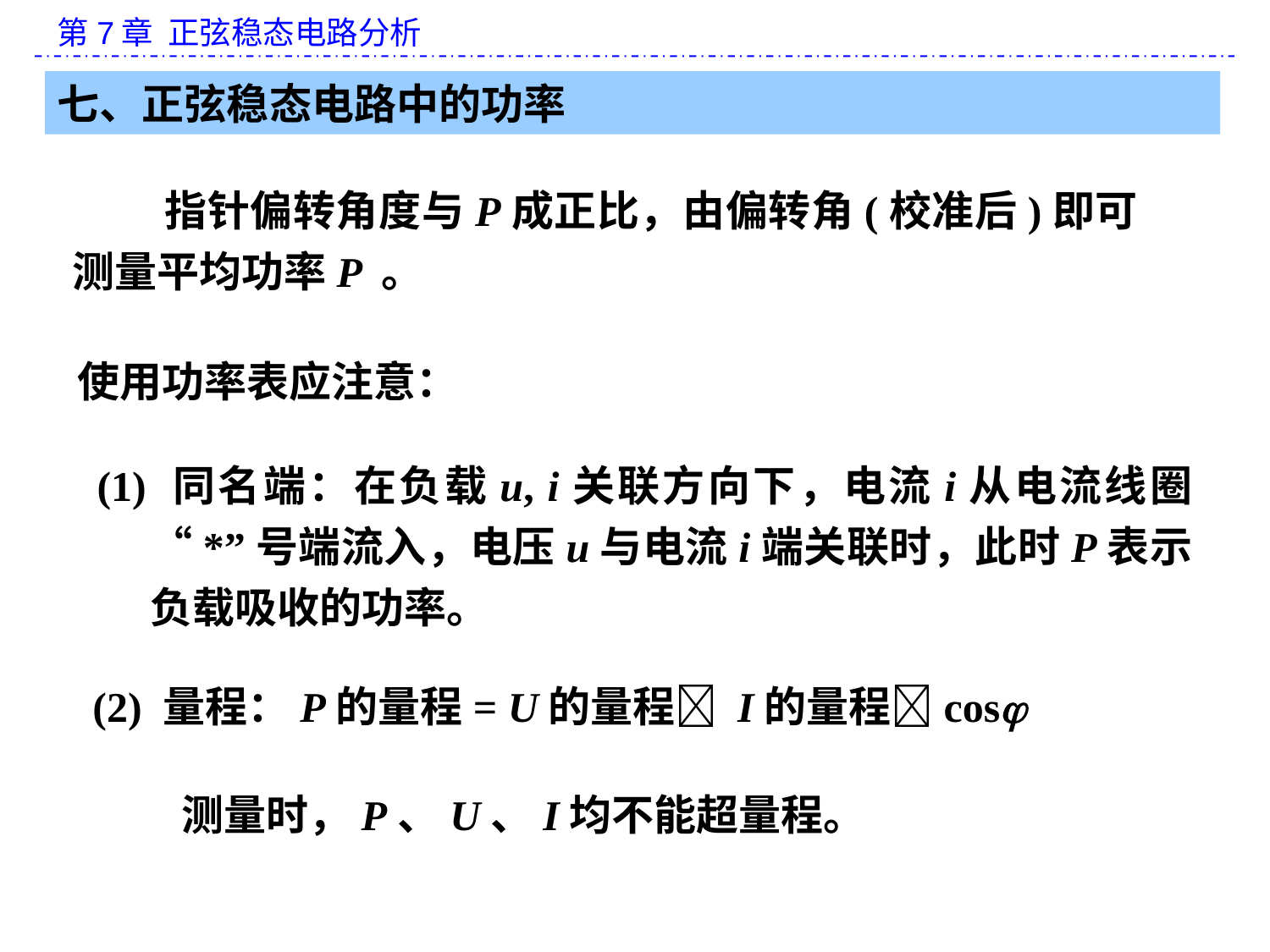

七、正弦稳态电路中的功率
指针偏转角度与P成正比，由偏转角(校准后)即可测量平均功率P 。
使用功率表应注意：
(1) 同名端：在负载u, i关联方向下，电流i从电流线圈“*”号端流入，电压u与电流i端关联时，此时P表示负载吸收的功率。
(2) 量程：P的量程= U的量程× I的量程×cosϕ
测量时，P、U、I均不能超量程。